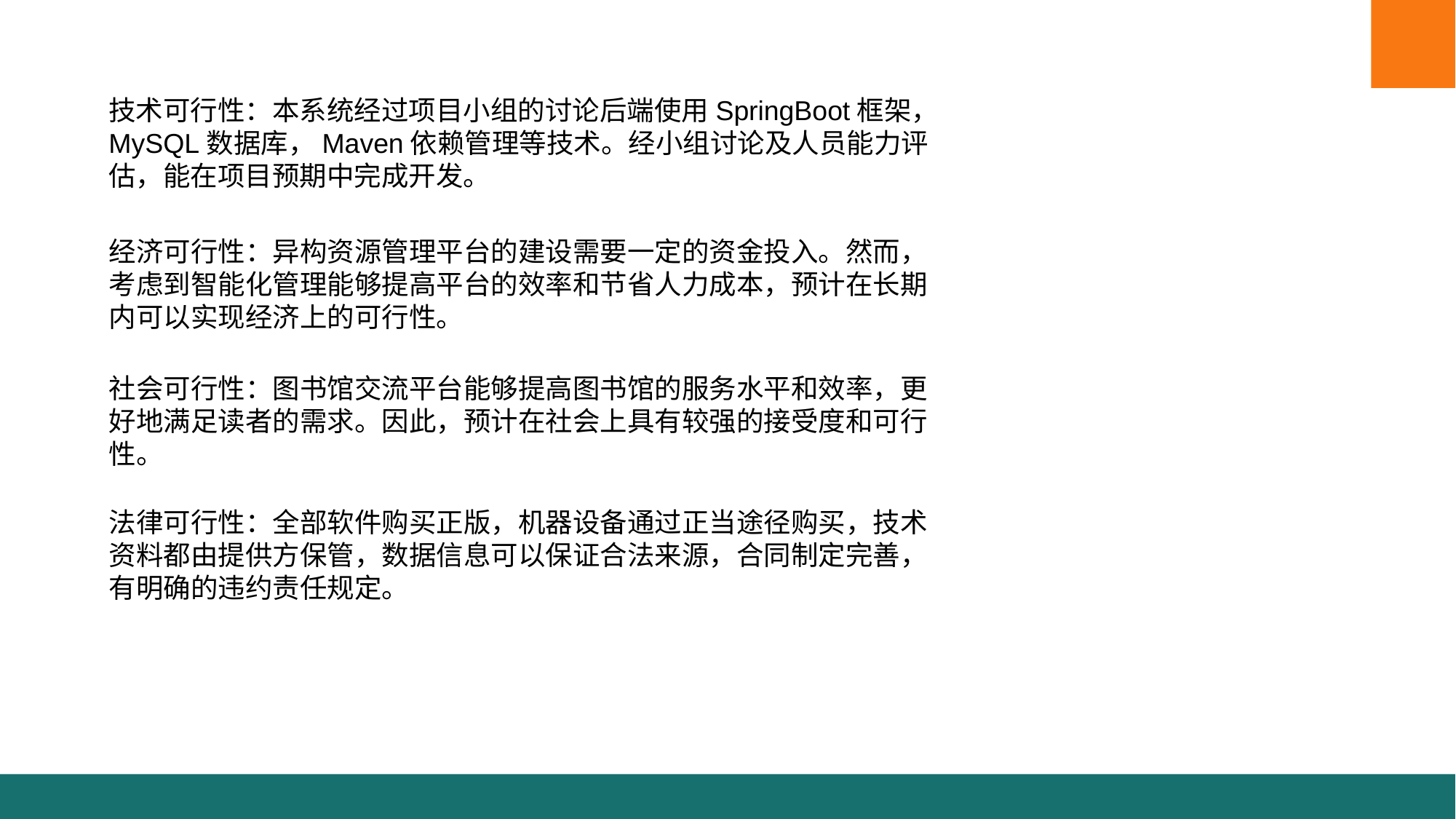

技术可行性：本系统经过项目小组的讨论后端使用SpringBoot框架，MySQL数据库，Maven依赖管理等技术。经小组讨论及人员能力评估，能在项目预期中完成开发。
经济可行性：异构资源管理平台的建设需要一定的资金投入。然而，考虑到智能化管理能够提高平台的效率和节省人力成本，预计在长期内可以实现经济上的可行性。

社会可行性：图书馆交流平台能够提高图书馆的服务水平和效率，更好地满足读者的需求。因此，预计在社会上具有较强的接受度和可行性。

法律可行性：全部软件购买正版，机器设备通过正当途径购买，技术资料都由提供方保管，数据信息可以保证合法来源，合同制定完善，有明确的违约责任规定。